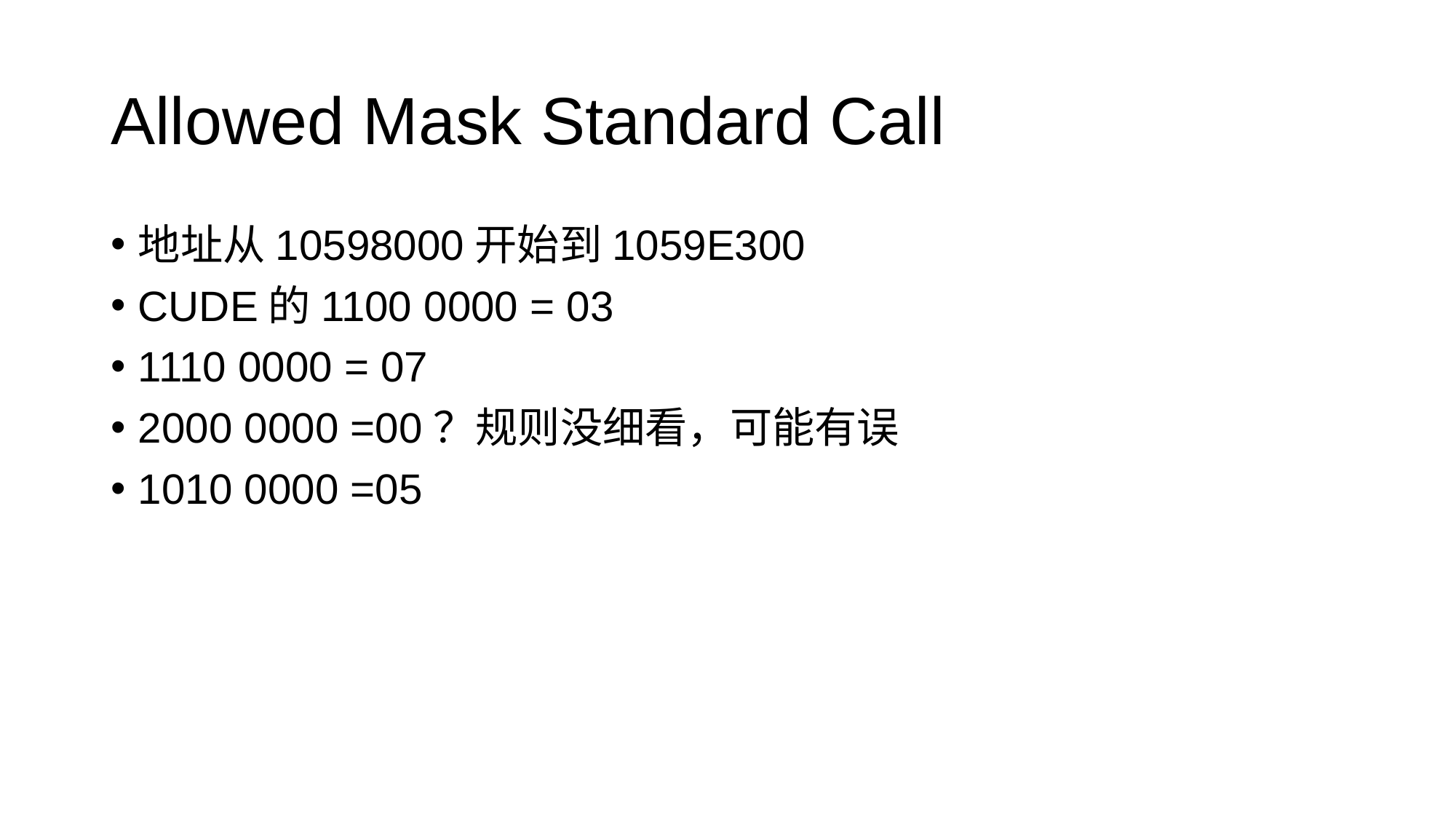

# Allowed Mask Standard Call
地址从10598000开始到1059E300
CUDE的1100 0000 = 03
1110 0000 = 07
2000 0000 =00？规则没细看，可能有误
1010 0000 =05